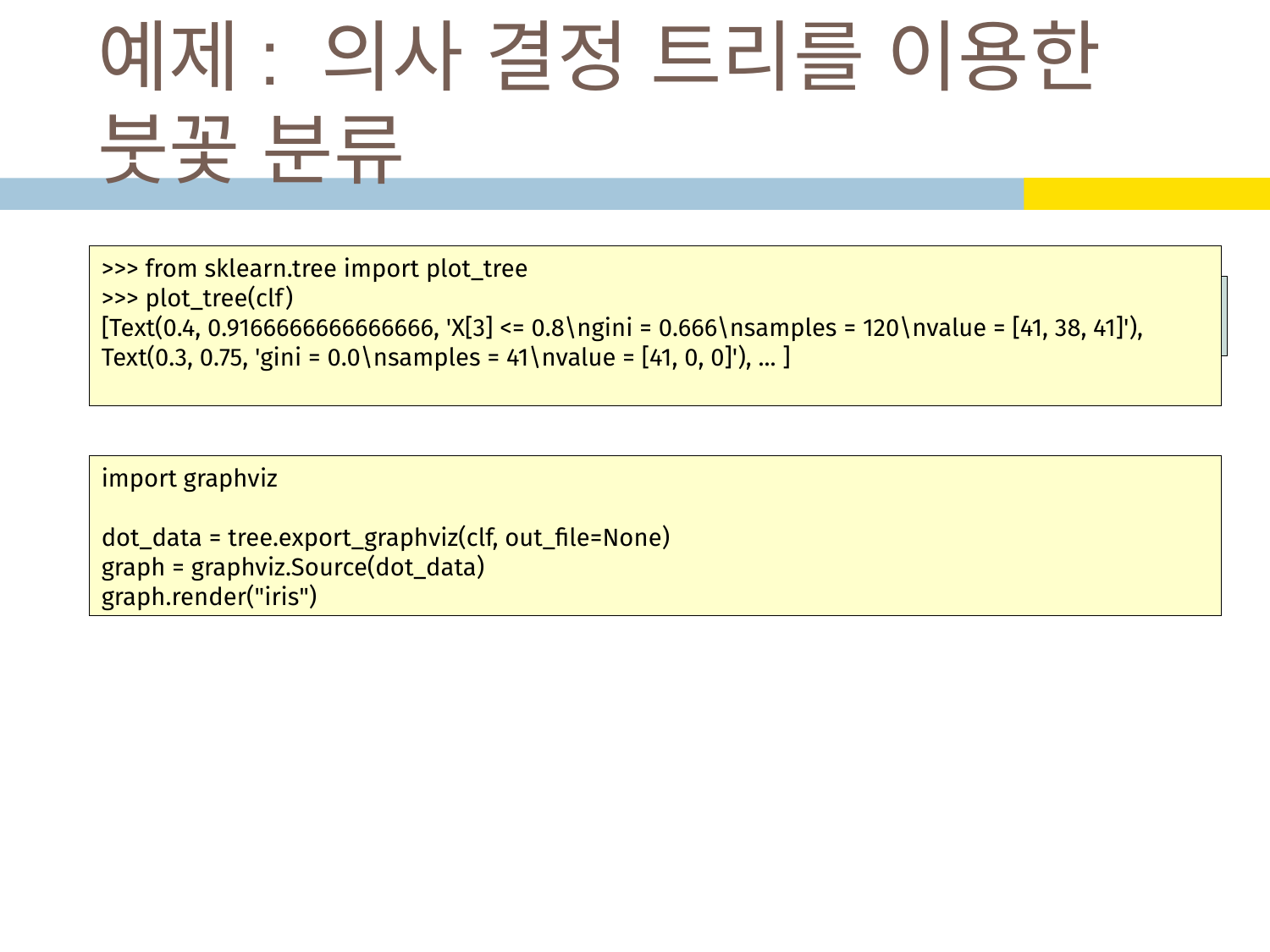

# 예제: 의사 결정 트리를 이용한 붓꽃 분류
>>> from sklearn.tree import plot_tree
>>> plot_tree(clf)
[Text(0.4, 0.9166666666666666, 'X[3] <= 0.8\ngini = 0.666\nsamples = 120\nvalue = [41, 38, 41]'), Text(0.3, 0.75, 'gini = 0.0\nsamples = 41\nvalue = [41, 0, 0]'), ... ]
학습 데이터 정확도: 1.0
테스트 데이터 정확도: 0.9666666666666667
import graphviz

dot_data = tree.export_graphviz(clf, out_file=None)
graph = graphviz.Source(dot_data)
graph.render("iris")